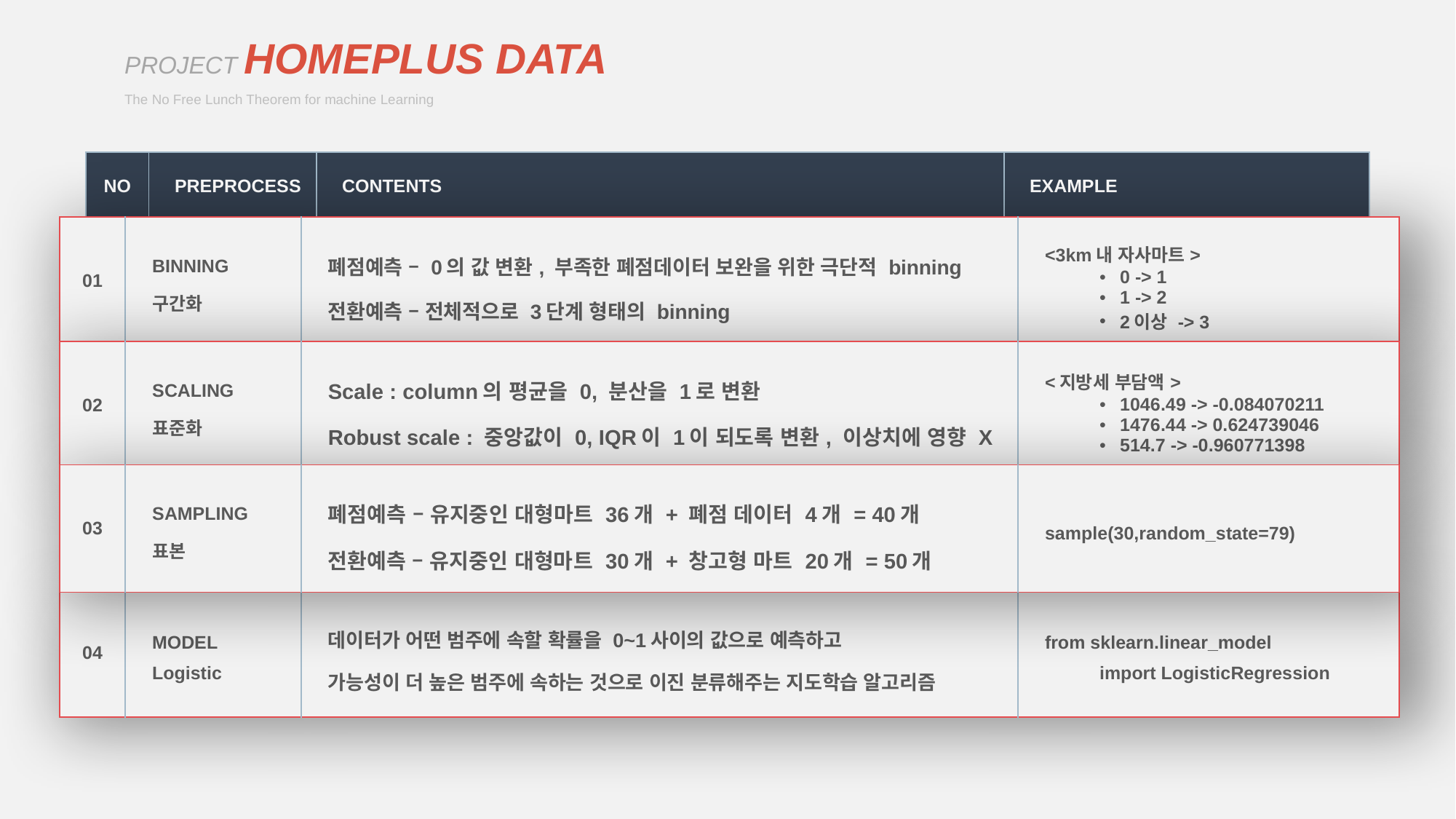

PROJECT HOMEPLUS DATA
The No Free Lunch Theorem for machine Learning
| NO | PREPROCESS | CONTENTS | EXAMPLE |
| --- | --- | --- | --- |
| 01 | BINNING 구간화 | 폐점예측 – 0의 값 변환, 부족한 폐점데이터 보완을 위한 극단적 binning 전환예측 – 전체적으로 3단계 형태의 binning | <3km내 자사마트> 0 -> 1 1 -> 2 2이상 -> 3 |
| 02 | SCALING 표준화 | Scale : column의 평균을 0, 분산을 1로 변환 Robust scale : 중앙값이 0, IQR이 1이 되도록 변환, 이상치에 영향 X | <지방세 부담액> 1046.49 -> -0.084070211 1476.44 -> 0.624739046 514.7 -> -0.960771398 |
| 03 | SAMPLING 표본 | 폐점예측 – 유지중인 대형마트 36개 + 폐점 데이터 4개 = 40개 전환예측 – 유지중인 대형마트 30개 + 창고형 마트 20개 = 50개 | sample(30,random\_state=79) |
| 04 | MODEL Logistic | 데이터가 어떤 범주에 속할 확률을 0~1사이의 값으로 예측하고 가능성이 더 높은 범주에 속하는 것으로 이진 분류해주는 지도학습 알고리즘 | from sklearn.linear\_model import LogisticRegression |
| 01 | BINNING 구간화 | 폐점예측 – 0의 값 변환, 부족한 폐점데이터 보완을 위한 극단적 binning 전환예측 – 전체적으로 3단계 형태의 binning | <3km내 자사마트> 0 -> 1 1 -> 2 2이상 -> 3 |
| --- | --- | --- | --- |
| 02 | SCALING 표준화 | Scale : column의 평균을 0, 분산을 1로 변환 Robust scale : 중앙값이 0, IQR이 1이 되도록 변환, 이상치에 영향 X | <지방세 부담액> 1046.49 -> -0.084070211 1476.44 -> 0.624739046 514.7 -> -0.960771398 |
| --- | --- | --- | --- |
| 03 | SAMPLING 표본 | 폐점예측 – 유지중인 대형마트 36개 + 폐점 데이터 4개 = 40개 전환예측 – 유지중인 대형마트 30개 + 창고형 마트 20개 = 50개 | sample(30,random\_state=79) |
| --- | --- | --- | --- |
| 04 | MODEL Logistic | 데이터가 어떤 범주에 속할 확률을 0~1사이의 값으로 예측하고 가능성이 더 높은 범주에 속하는 것으로 이진 분류해주는 지도학습 알고리즘 | from sklearn.linear\_model import LogisticRegression |
| --- | --- | --- | --- |